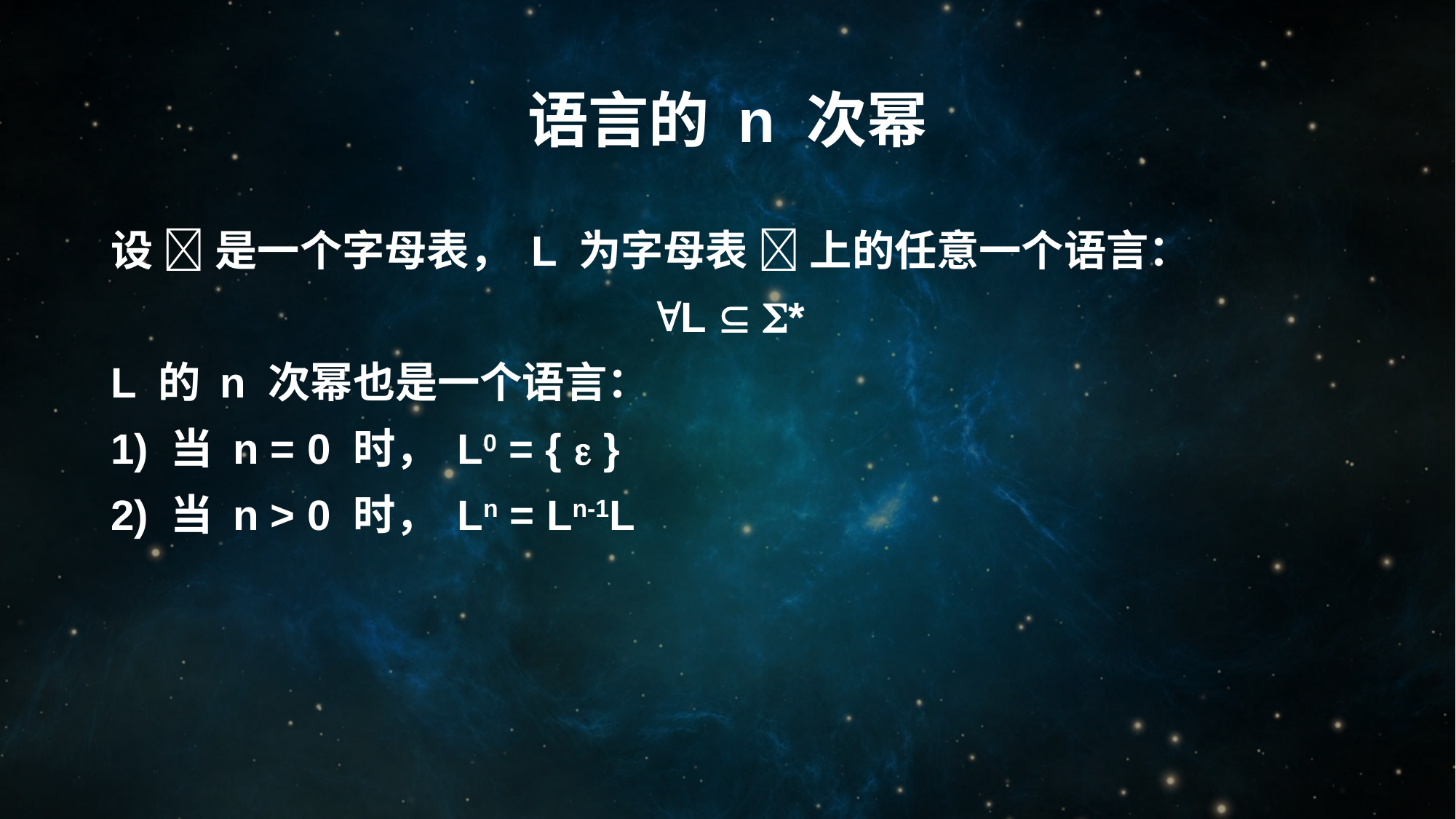

# 语言的 n 次幂
设 Σ 是一个字母表， L 为字母表 Σ 上的任意一个语言：
∀L ⊆ Σ*
L 的 n 次幂也是一个语言：
1) 当 n = 0 时， L0 = { ε }
2) 当 n > 0 时， Ln = Ln-1L